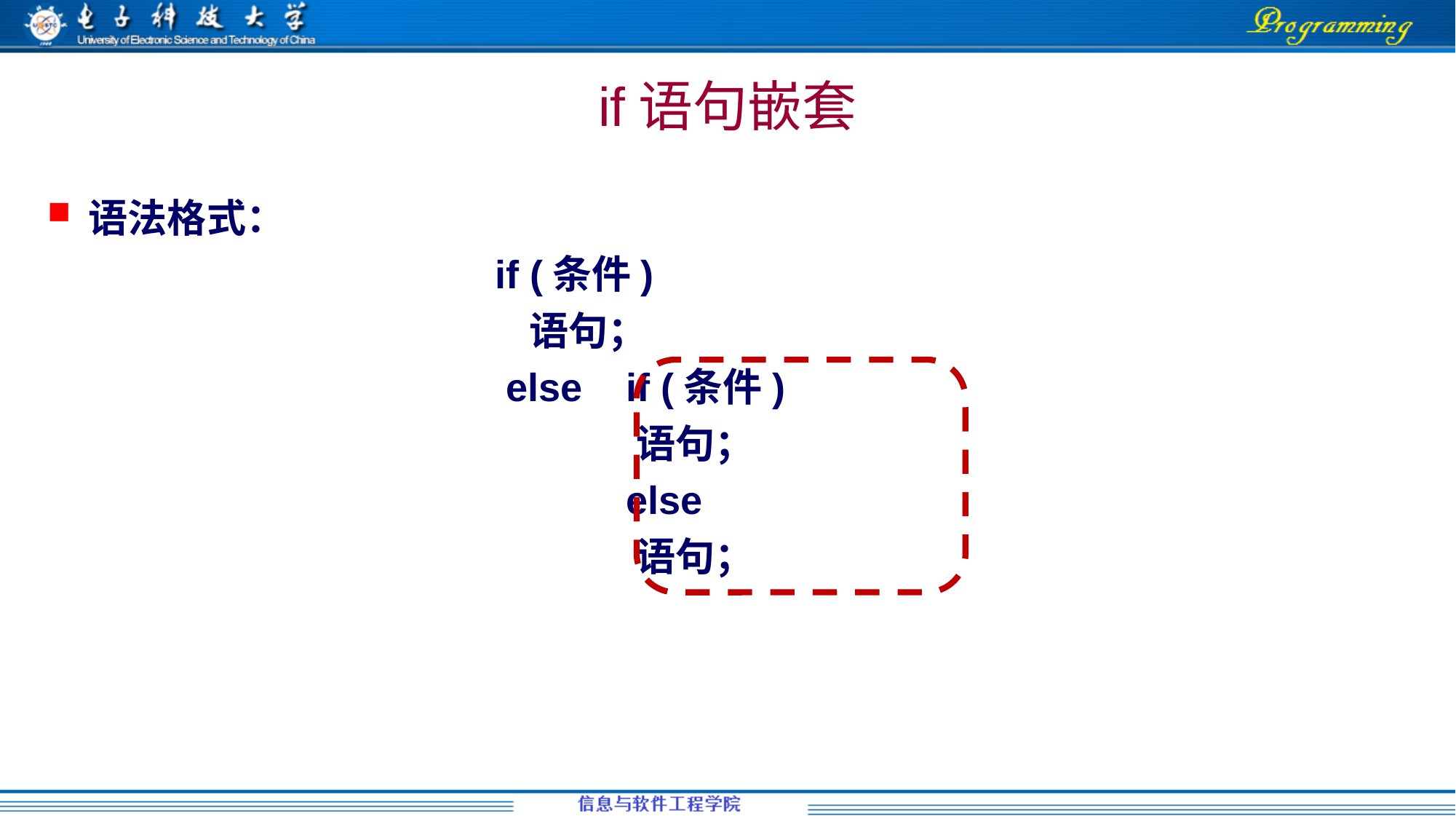

# if语句嵌套
语法格式：
                                         if (条件)
                                                     语句；
                                          else    if (条件)
                                                                 语句；
                                                     else
                                                                 语句；